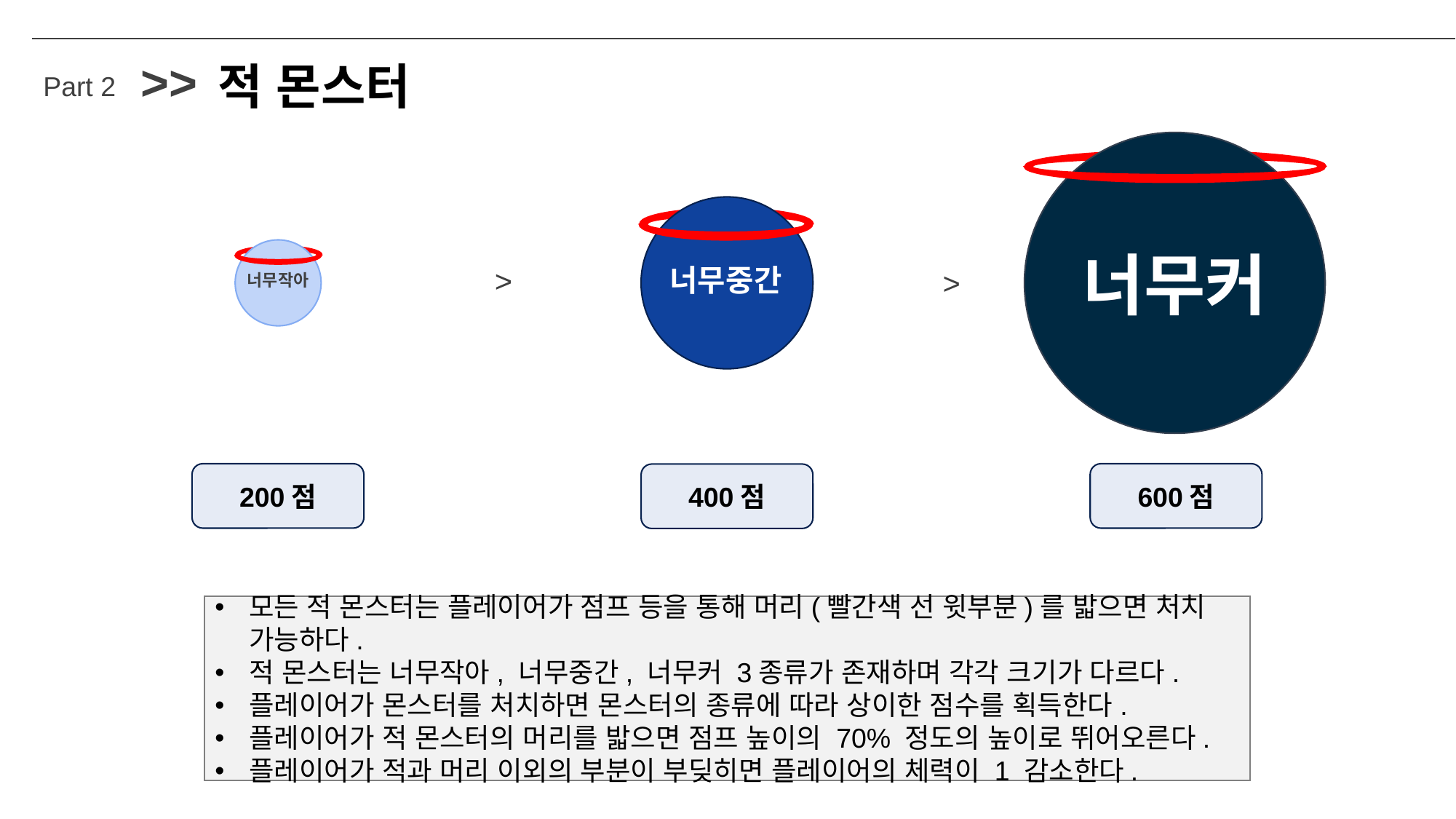

>>
적 몬스터
Part 2

너무커

너무중간
>
>
너무작아
200점
600점
400점
모든 적 몬스터는 플레이어가 점프 등을 통해 머리(빨간색 선 윗부분)를 밟으면 처치 가능하다.
적 몬스터는 너무작아, 너무중간, 너무커 3종류가 존재하며 각각 크기가 다르다.
플레이어가 몬스터를 처치하면 몬스터의 종류에 따라 상이한 점수를 획득한다.
플레이어가 적 몬스터의 머리를 밟으면 점프 높이의 70% 정도의 높이로 뛰어오른다.
플레이어가 적과 머리 이외의 부분이 부딪히면 플레이어의 체력이 1 감소한다.